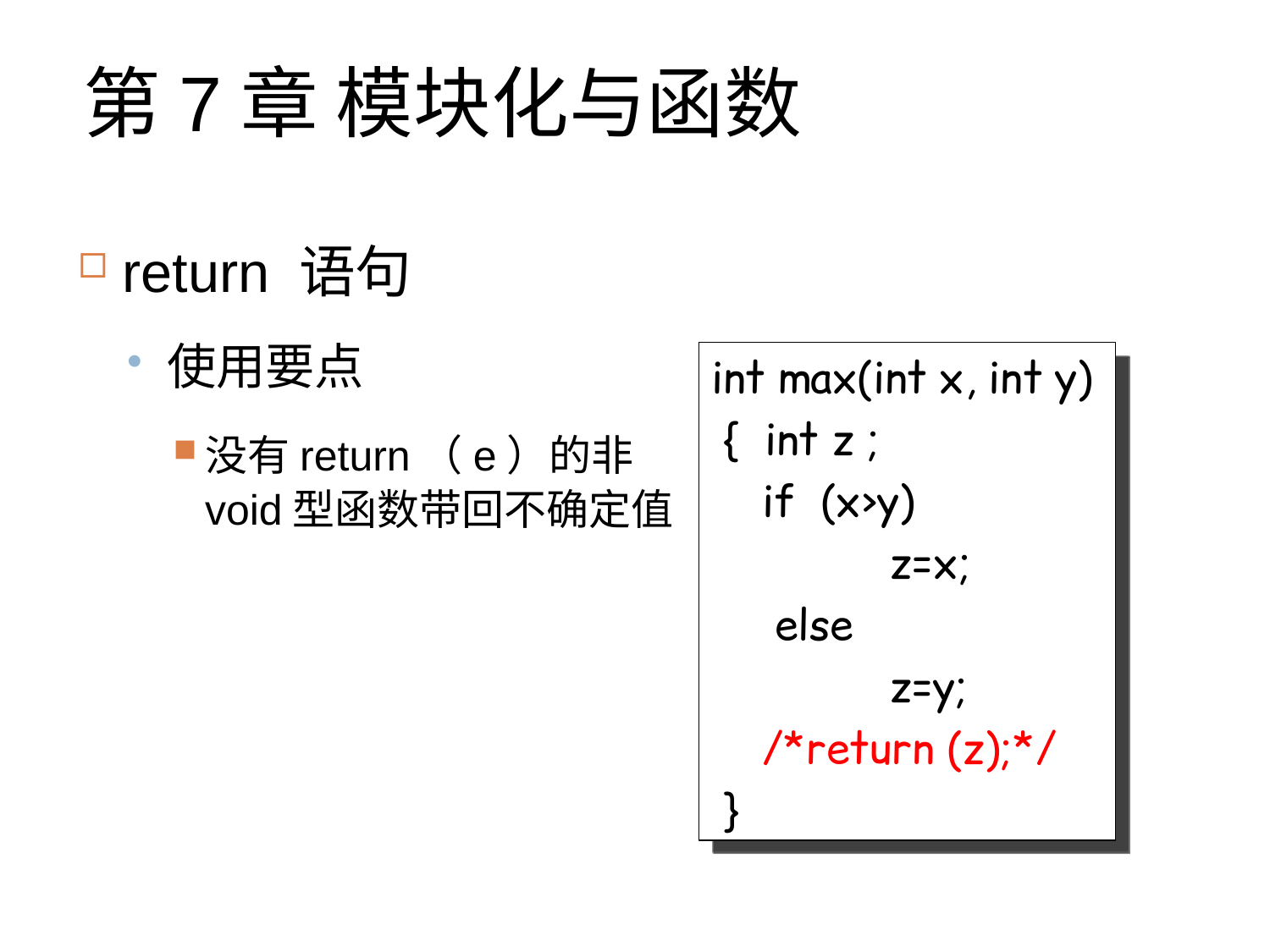

第7章 模块化与函数
return 语句
使用要点
没有return（e）的非void型函数带回不确定值

int max(int x, int y)
 {  int z ;
    if  (x>y)
              z=x;
     else
              z=y;
    /*return (z);*/
 }